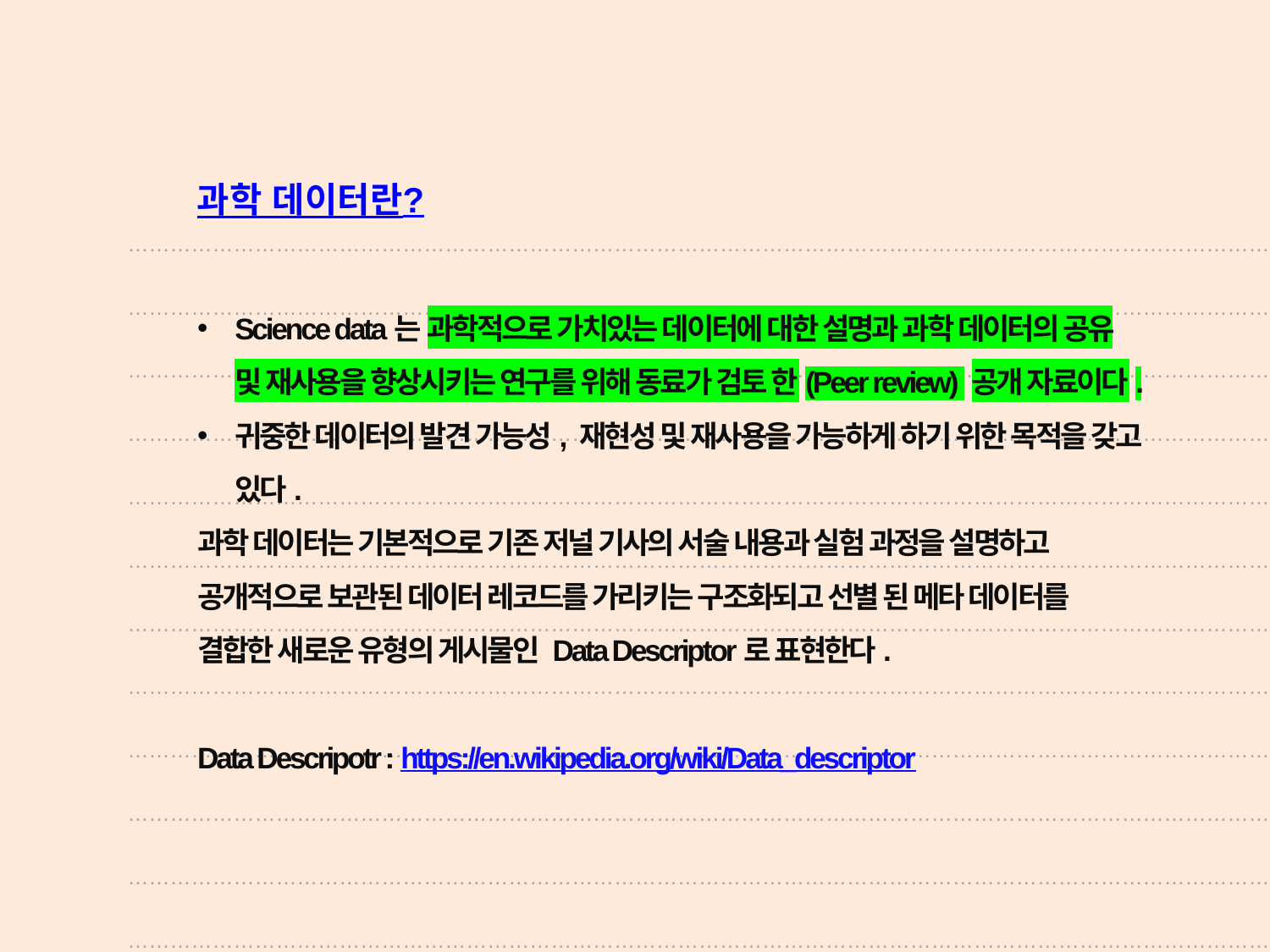

과학 데이터란?
Science data는 과학적으로 가치있는 데이터에 대한 설명과 과학 데이터의 공유 및 재사용을 향상시키는 연구를 위해 동료가 검토 한(Peer review) 공개 자료이다.
귀중한 데이터의 발견 가능성, 재현성 및 재사용을 가능하게 하기 위한 목적을 갖고 있다.
과학 데이터는 기본적으로 기존 저널 기사의 서술 내용과 실험 과정을 설명하고 공개적으로 보관된 데이터 레코드를 가리키는 구조화되고 선별 된 메타 데이터를 결합한 새로운 유형의 게시물인 Data Descriptor로 표현한다.

Data Descripotr : https://en.wikipedia.org/wiki/Data_descriptor